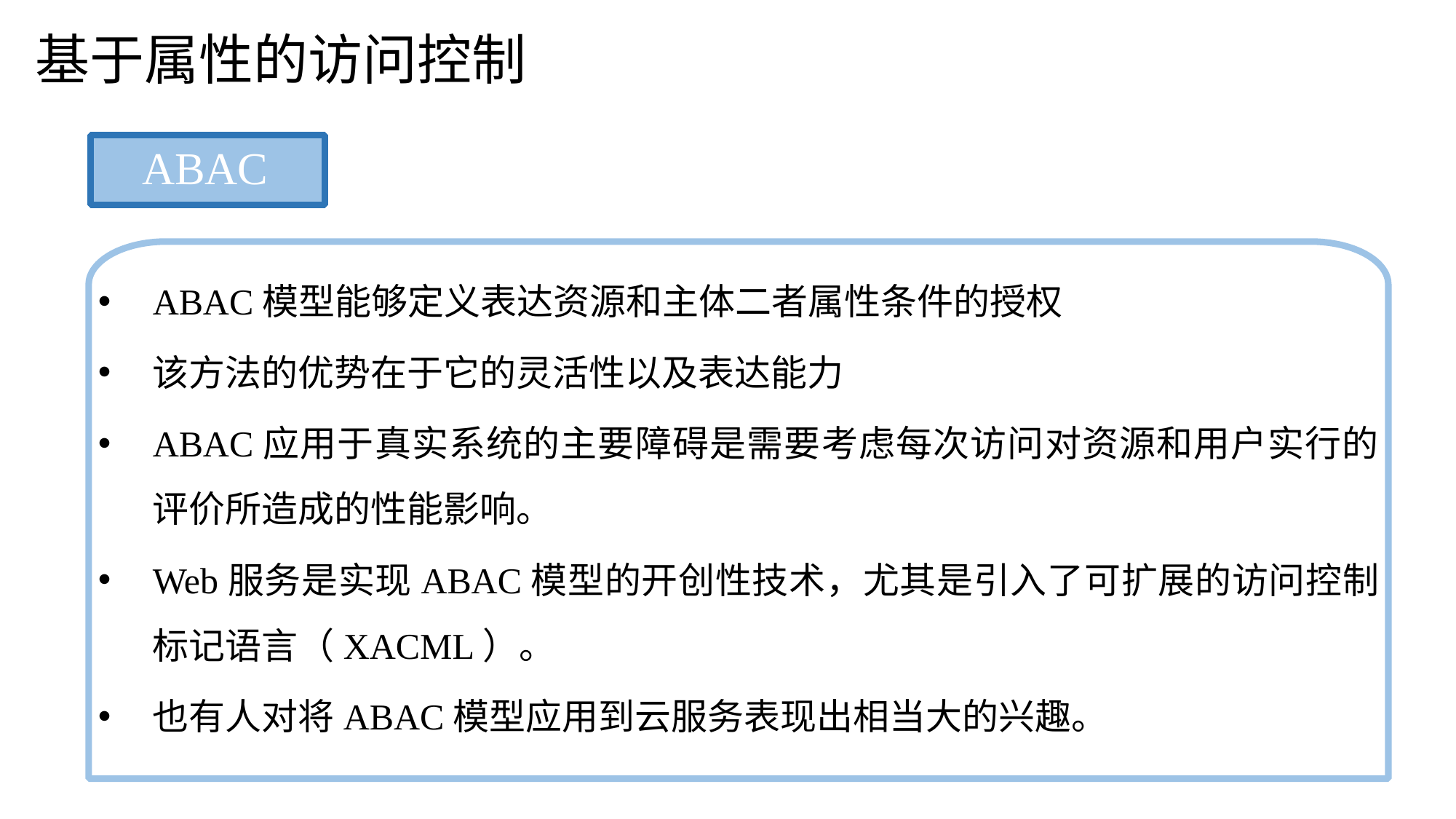

基于属性的访问控制
ABAC
ABAC模型能够定义表达资源和主体二者属性条件的授权
该方法的优势在于它的灵活性以及表达能力
ABAC应用于真实系统的主要障碍是需要考虑每次访问对资源和用户实行的评价所造成的性能影响。
Web服务是实现ABAC模型的开创性技术，尤其是引入了可扩展的访问控制标记语言（XACML）。
也有人对将ABAC模型应用到云服务表现出相当大的兴趣。